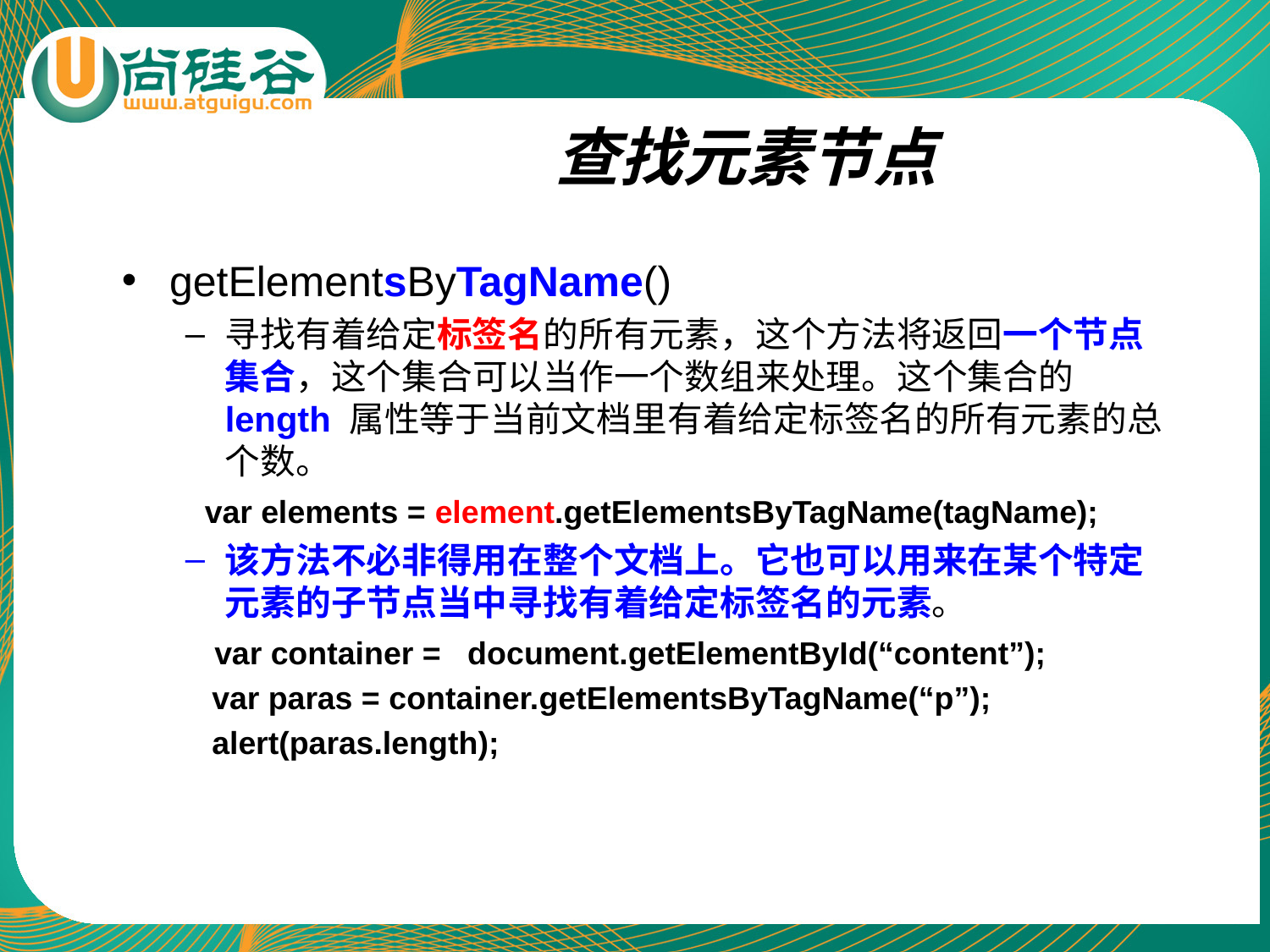

# 查找元素节点
getElementsByTagName()
寻找有着给定标签名的所有元素，这个方法将返回一个节点集合，这个集合可以当作一个数组来处理。这个集合的 length 属性等于当前文档里有着给定标签名的所有元素的总个数。
  var elements = element.getElementsByTagName(tagName);
该方法不必非得用在整个文档上。它也可以用来在某个特定元素的子节点当中寻找有着给定标签名的元素。
   var container =   document.getElementById(“content”);
   var paras = container.getElementsByTagName(“p”);
   alert(paras.length);